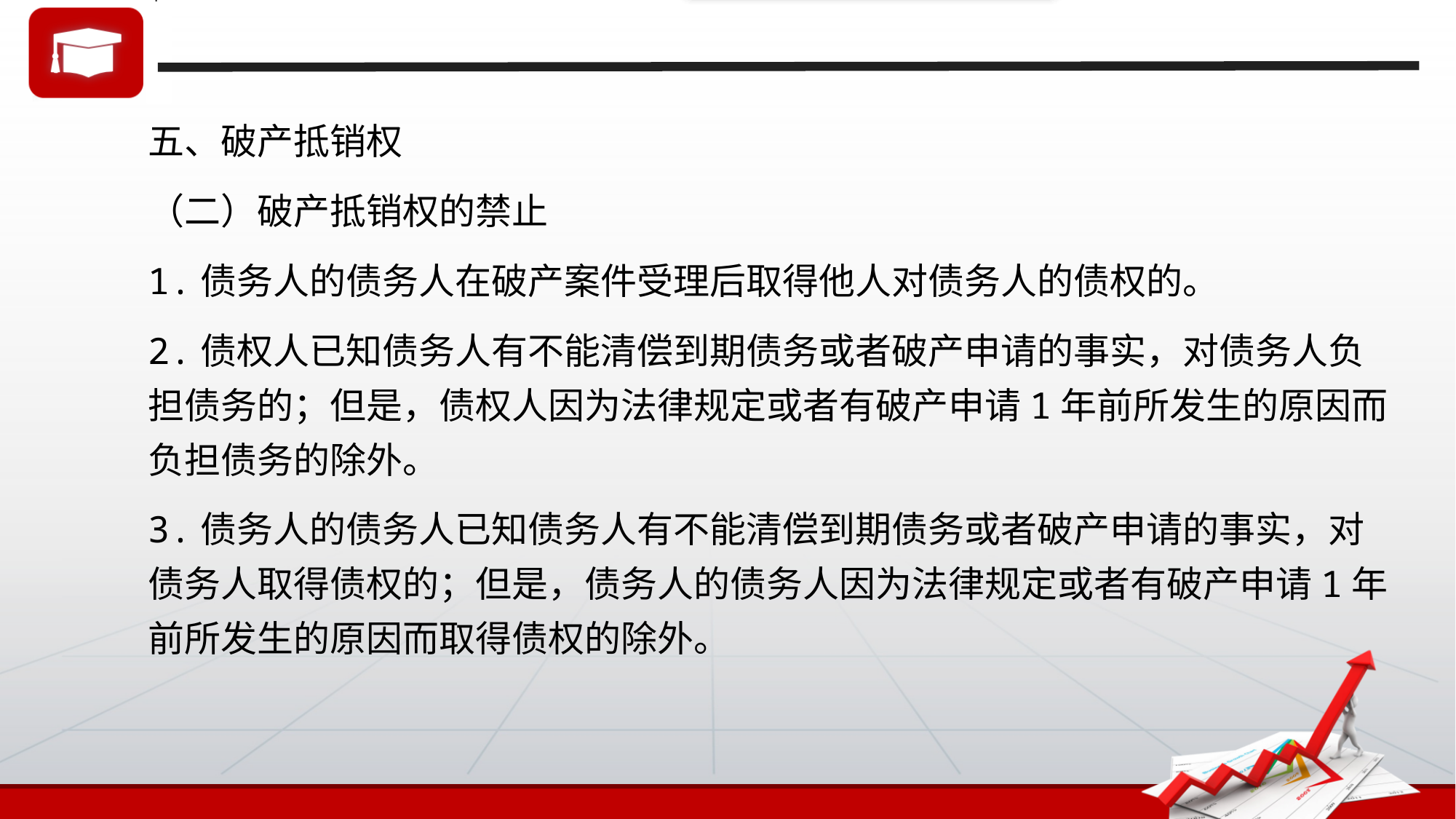

五、破产抵销权
（二）破产抵销权的禁止
1.债务人的债务人在破产案件受理后取得他人对债务人的债权的。
2.债权人已知债务人有不能清偿到期债务或者破产申请的事实，对债务人负担债务的；但是，债权人因为法律规定或者有破产申请1年前所发生的原因而负担债务的除外。
3.债务人的债务人已知债务人有不能清偿到期债务或者破产申请的事实，对债务人取得债权的；但是，债务人的债务人因为法律规定或者有破产申请1年前所发生的原因而取得债权的除外。